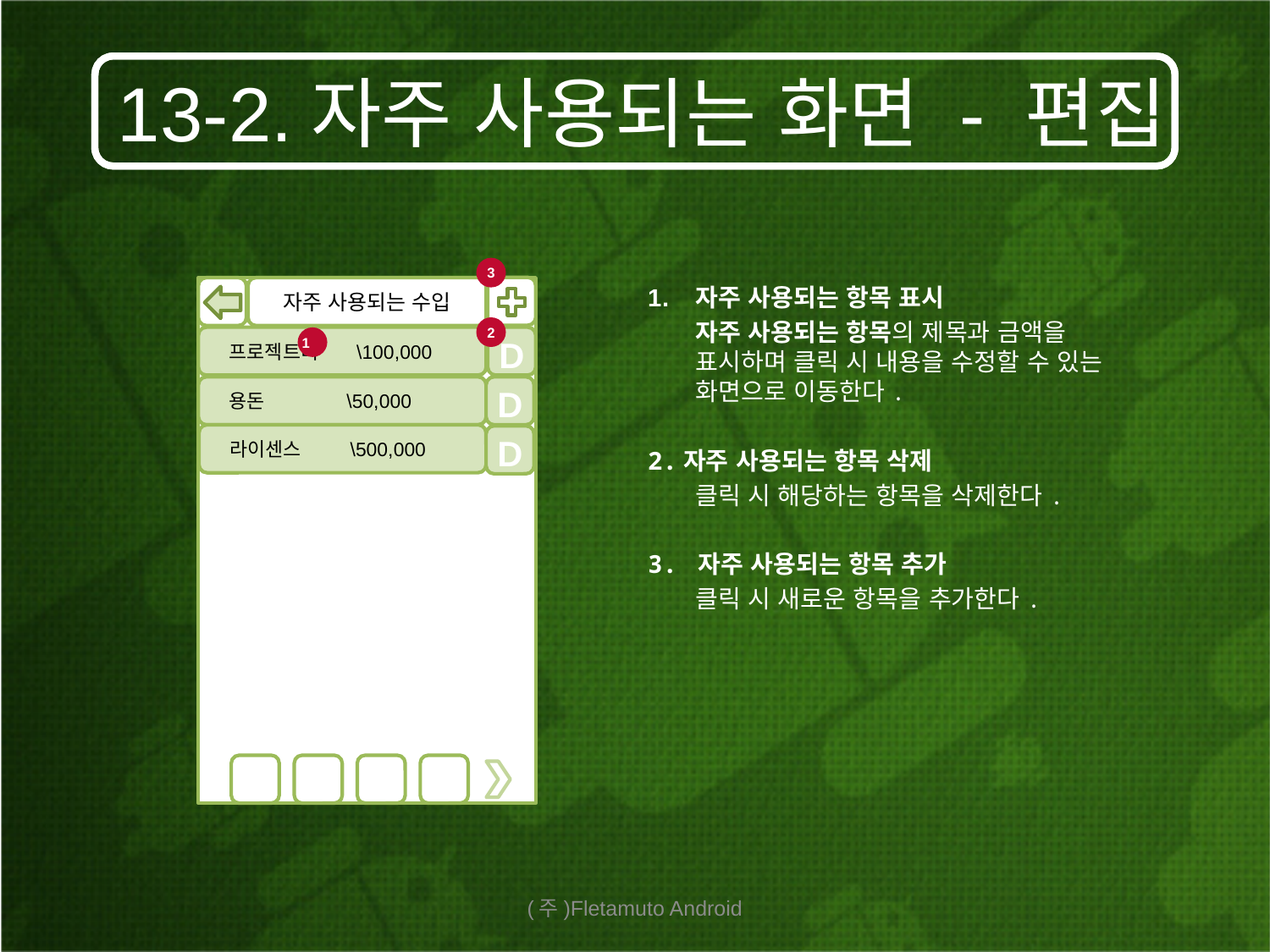

# 13-2.자주 사용되는 화면 - 편집
3
자주 사용되는 항목 표시
	자주 사용되는 항목의 제목과 금액을 표시하며 클릭 시 내용을 수정할 수 있는 화면으로 이동한다.

2.자주 사용되는 항목 삭제
	클릭 시 해당하는 항목을 삭제한다.

3. 자주 사용되는 항목 추가
	클릭 시 새로운 항목을 추가한다.

자주 사용되는 수입

2
  프로젝트비      \100,000
D
1
  용돈              \50,000
D
  라이센스        \500,000
D

(주)Fletamuto Android